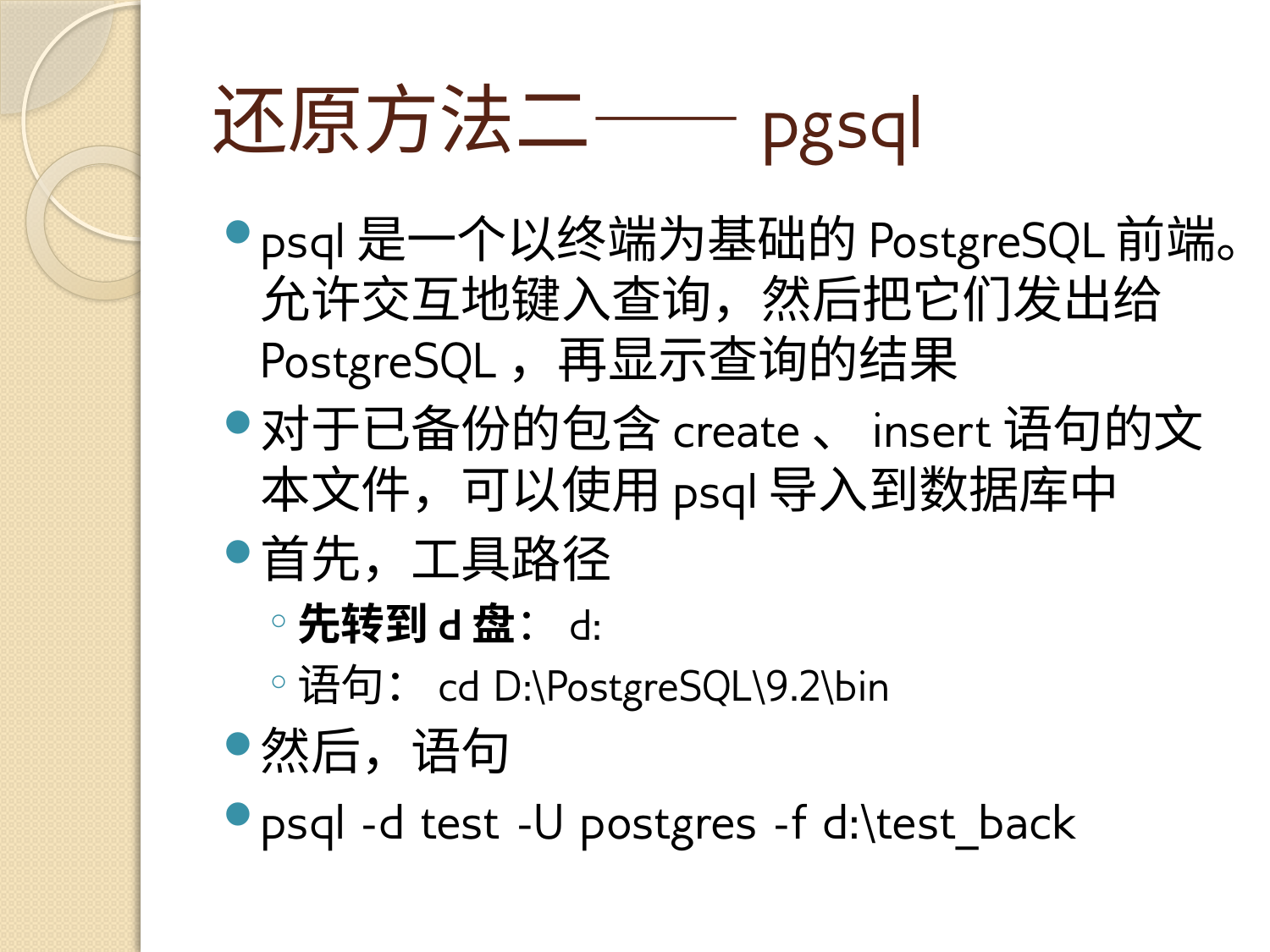

# 还原方法二——pgsql
psql是一个以终端为基础的PostgreSQL前端。允许交互地键入查询，然后把它们发出给PostgreSQL，再显示查询的结果
对于已备份的包含create、insert语句的文本文件，可以使用psql导入到数据库中
首先，工具路径
先转到d盘：d:
语句：cd D:\PostgreSQL\9.2\bin
然后，语句
psql -d test -U postgres -f d:\test_back